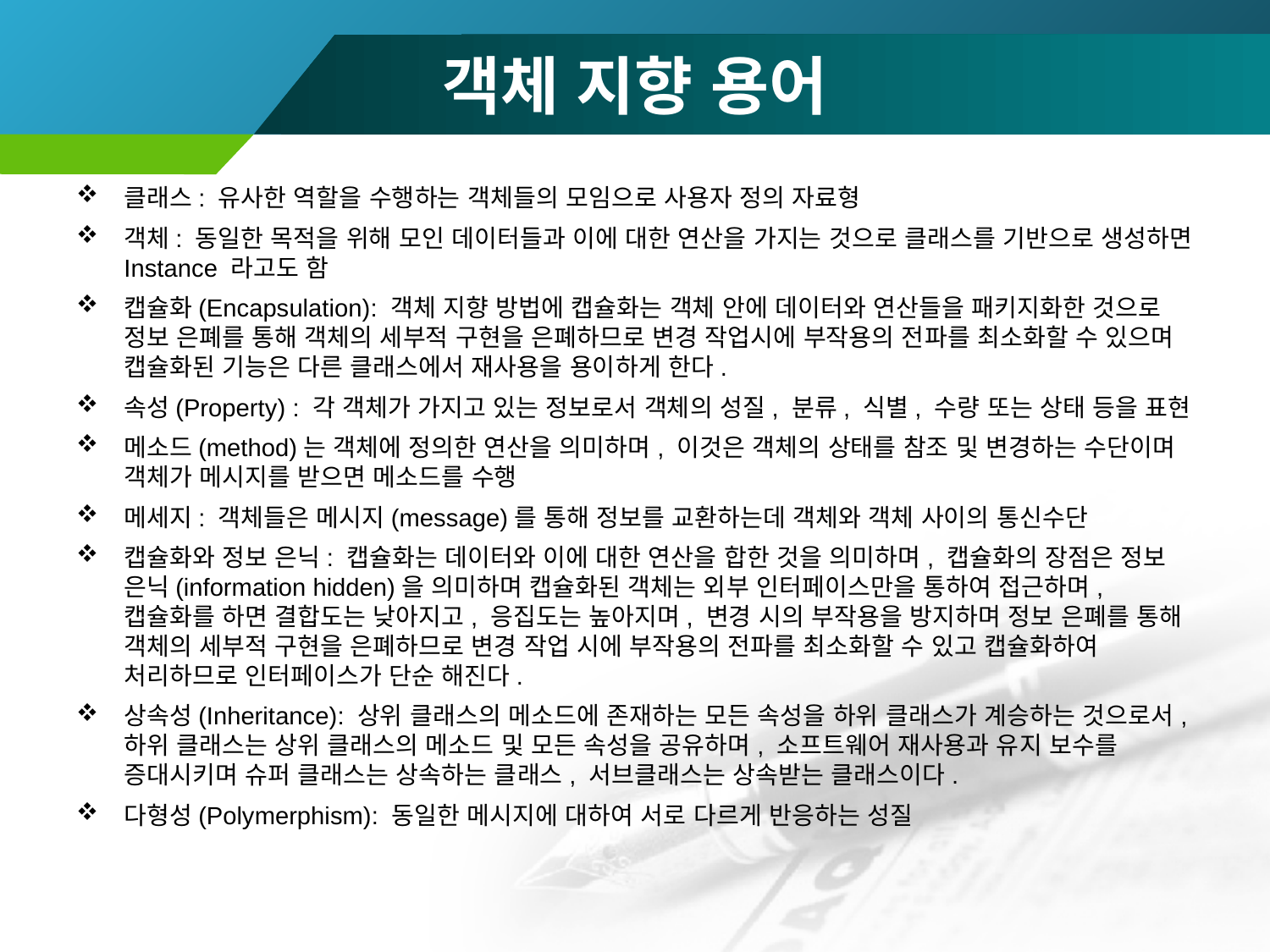

# 객체 지향 용어
클래스: 유사한 역할을 수행하는 객체들의 모임으로 사용자 정의 자료형
객체: 동일한 목적을 위해 모인 데이터들과 이에 대한 연산을 가지는 것으로 클래스를 기반으로 생성하면 Instance 라고도 함
캡슐화(Encapsulation): 객체 지향 방법에 캡슐화는 객체 안에 데이터와 연산들을 패키지화한 것으로 정보 은폐를 통해 객체의 세부적 구현을 은폐하므로 변경 작업시에 부작용의 전파를 최소화할 수 있으며 캡슐화된 기능은 다른 클래스에서 재사용을 용이하게 한다.
속성(Property) : 각 객체가 가지고 있는 정보로서 객체의 성질, 분류, 식별, 수량 또는 상태 등을 표현
메소드(method)는 객체에 정의한 연산을 의미하며, 이것은 객체의 상태를 참조 및 변경하는 수단이며 객체가 메시지를 받으면 메소드를 수행
메세지: 객체들은 메시지(message)를 통해 정보를 교환하는데 객체와 객체 사이의 통신수단
캡슐화와 정보 은닉: 캡슐화는 데이터와 이에 대한 연산을 합한 것을 의미하며, 캡슐화의 장점은 정보 은닉(information hidden)을 의미하며 캡슐화된 객체는 외부 인터페이스만을 통하여 접근하며, 캡슐화를 하면 결합도는 낮아지고, 응집도는 높아지며, 변경 시의 부작용을 방지하며 정보 은폐를 통해 객체의 세부적 구현을 은폐하므로 변경 작업 시에 부작용의 전파를 최소화할 수 있고 캡슐화하여 처리하므로 인터페이스가 단순 해진다.
상속성(Inheritance): 상위 클래스의 메소드에 존재하는 모든 속성을 하위 클래스가 계승하는 것으로서, 하위 클래스는 상위 클래스의 메소드 및 모든 속성을 공유하며, 소프트웨어 재사용과 유지 보수를 증대시키며 슈퍼 클래스는 상속하는 클래스, 서브클래스는 상속받는 클래스이다.
다형성(Polymerphism): 동일한 메시지에 대하여 서로 다르게 반응하는 성질